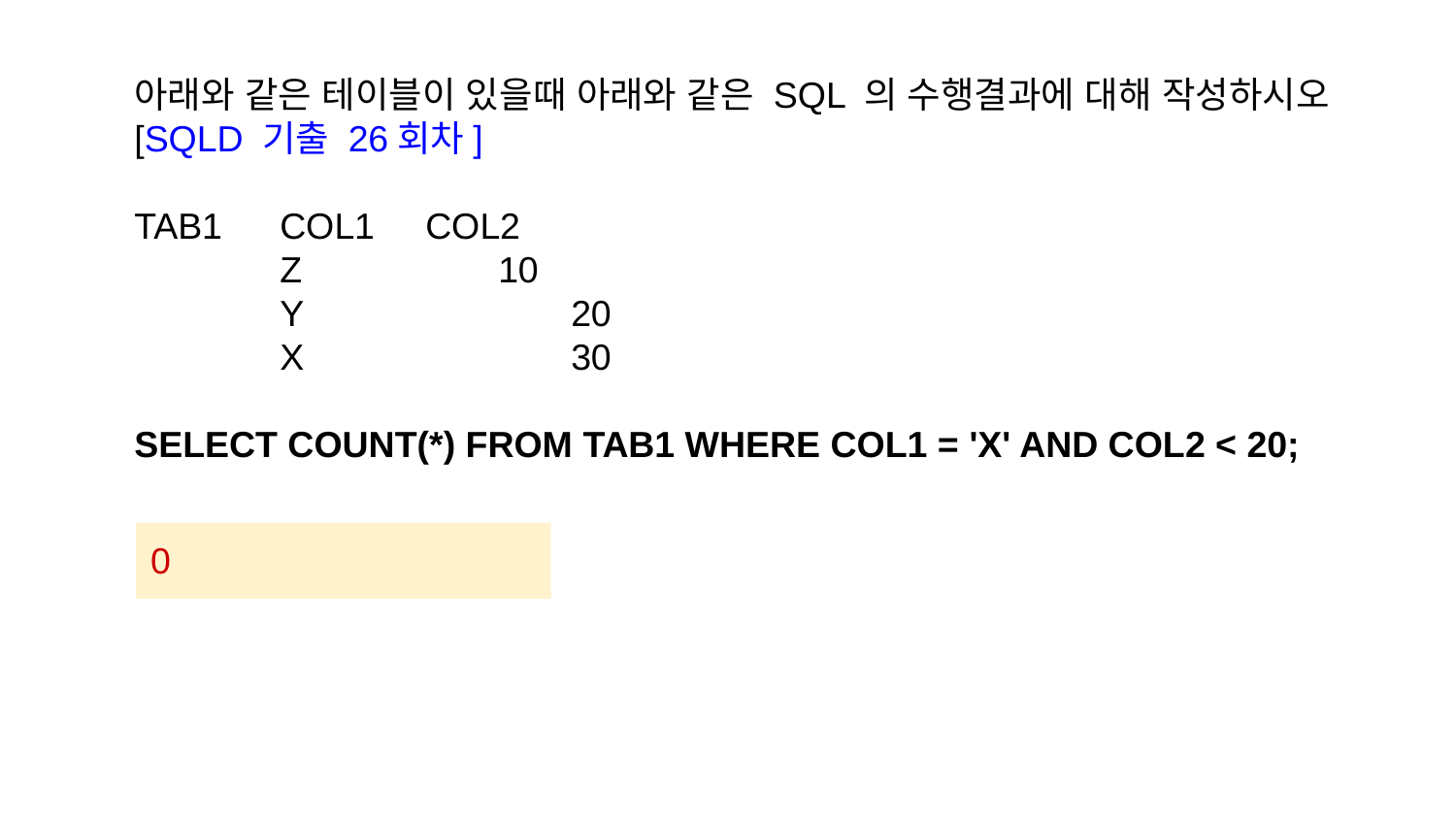

아래와 같은 테이블이 있을때 아래와 같은 SQL 의 수행결과에 대해 작성하시오  [SQLD 기출 26회차]

TAB1    	COL1	COL2
Z        	10
Y   		20
X		30

SELECT COUNT(*) FROM TAB1 WHERE COL1 = 'X' AND COL2 < 20;
0